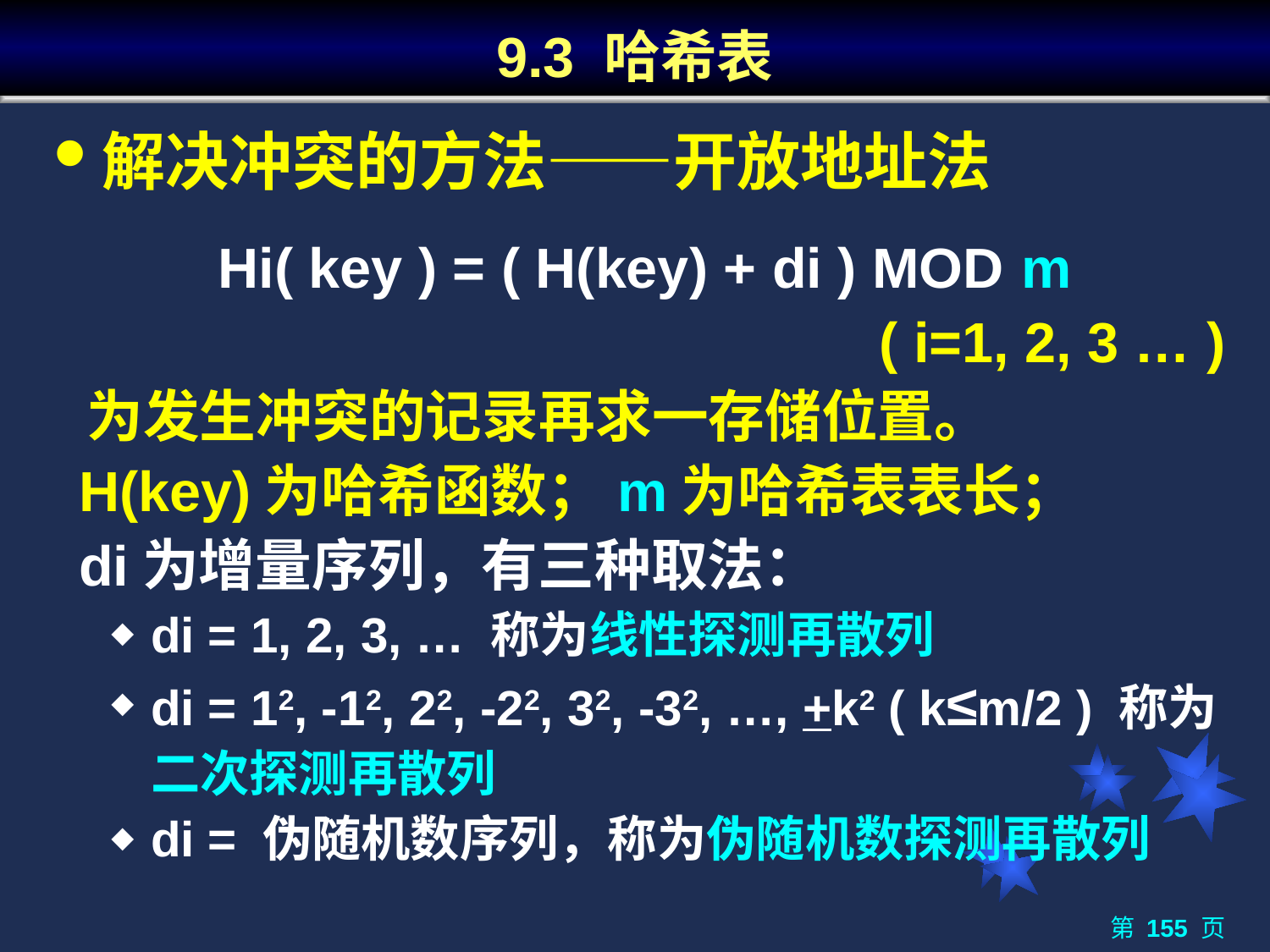

# 9.3 哈希表
解决冲突的方法——开放地址法
Hi( key ) = ( H(key) + di ) MOD m
( i=1, 2, 3 … )
  为发生冲突的记录再求一存储位置。
  H(key)为哈希函数；m为哈希表表长；
  di为增量序列，有三种取法：
di = 1, 2, 3, … 称为线性探测再散列
di = 12, -12, 22, -22, 32, -32, …, +k2 ( k≤m/2 ) 称为二次探测再散列
di = 伪随机数序列，称为伪随机数探测再散列
第 155 页